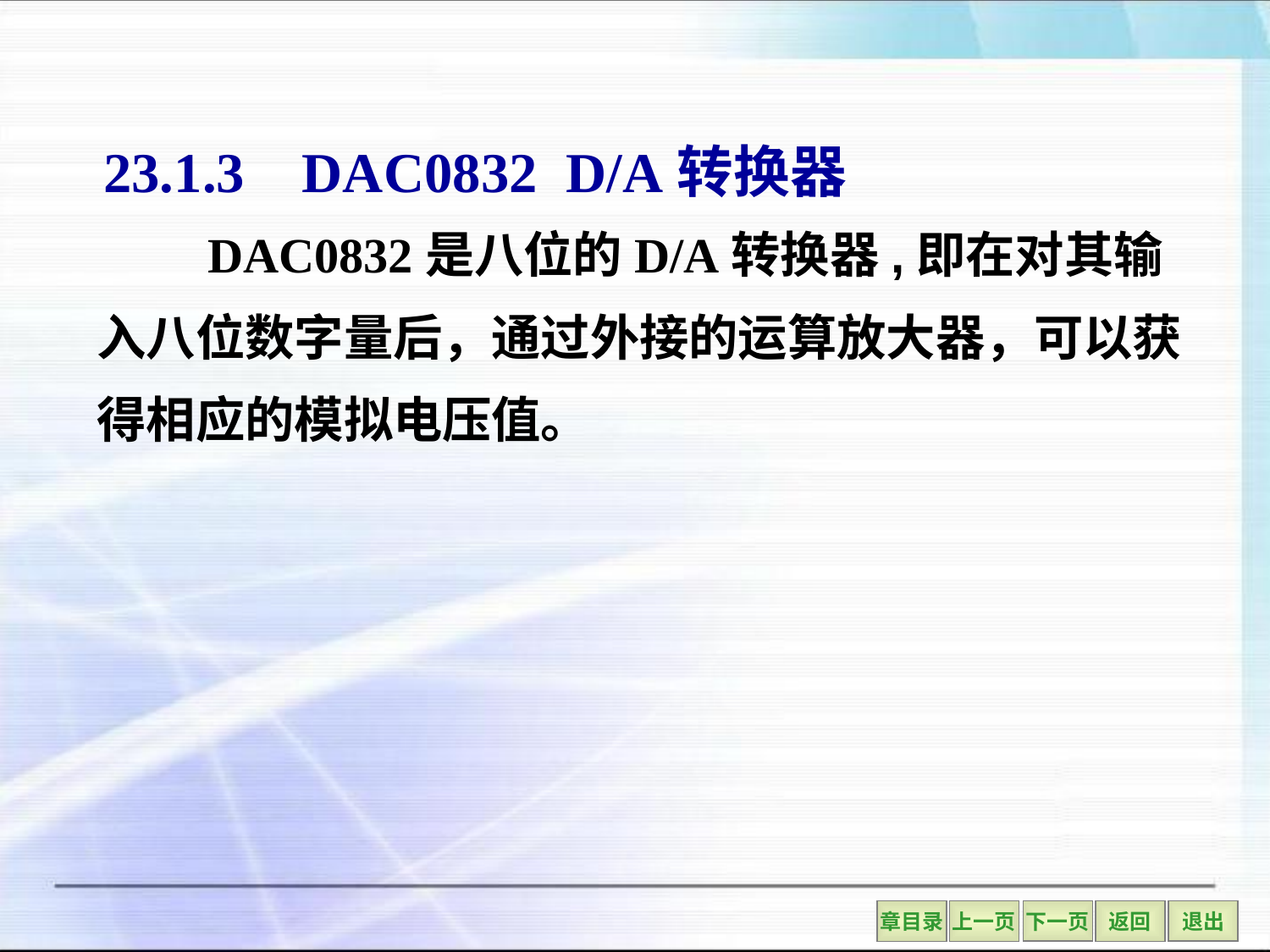

# 23.1.3    DAC0832  D/A转换器
         DAC0832是八位的D/A转换器,即在对其输入八位数字量后，通过外接的运算放大器，可以获得相应的模拟电压值。